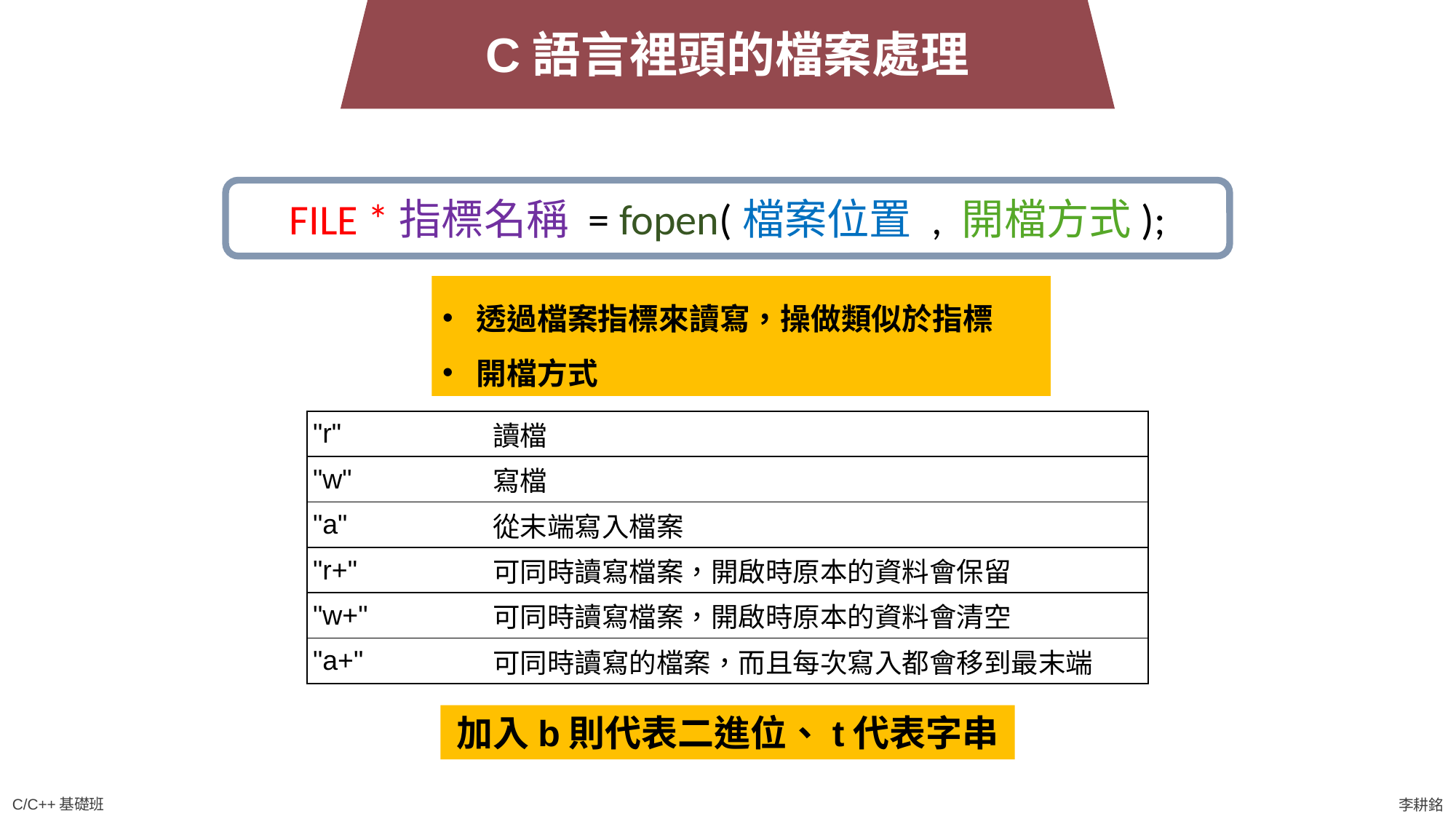

C語言裡頭的檔案處理
FILE *指標名稱 = fopen(檔案位置 , 開檔方式);
透過檔案指標來讀寫，操做類似於指標
開檔方式
| "r" | 讀檔 |
| --- | --- |
| "w" | 寫檔 |
| "a" | 從末端寫入檔案 |
| "r+" | 可同時讀寫檔案，開啟時原本的資料會保留 |
| "w+" | 可同時讀寫檔案，開啟時原本的資料會清空 |
| "a+" | 可同時讀寫的檔案，而且每次寫入都會移到最末端 |
加入b則代表二進位、t代表字串
C/C++基礎班
李耕銘